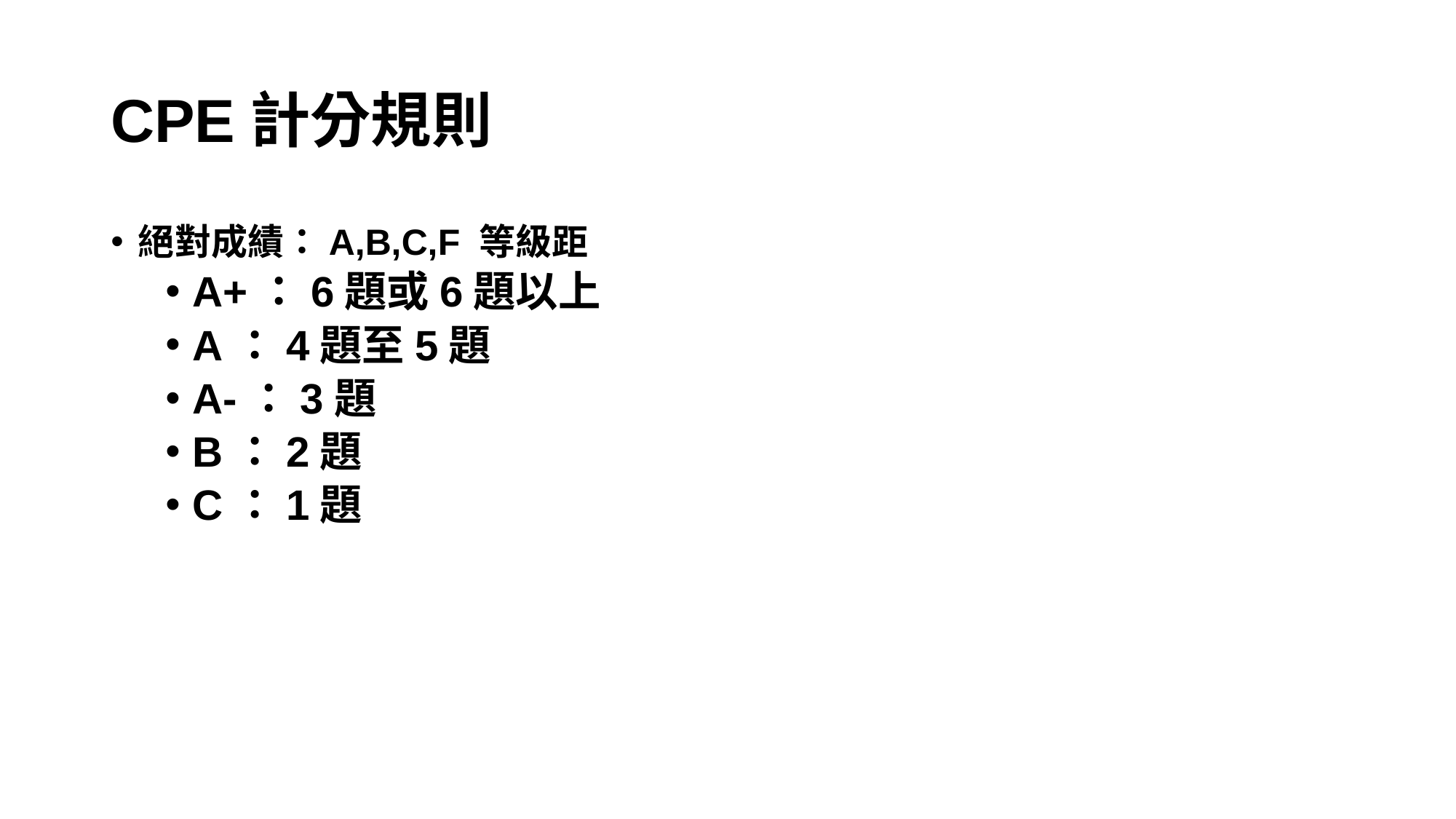

# CPE計分規則
絕對成績：A,B,C,F 等級距
A+：6題或6題以上
A：4題至5題
A-：3題
B：2題
C：1題